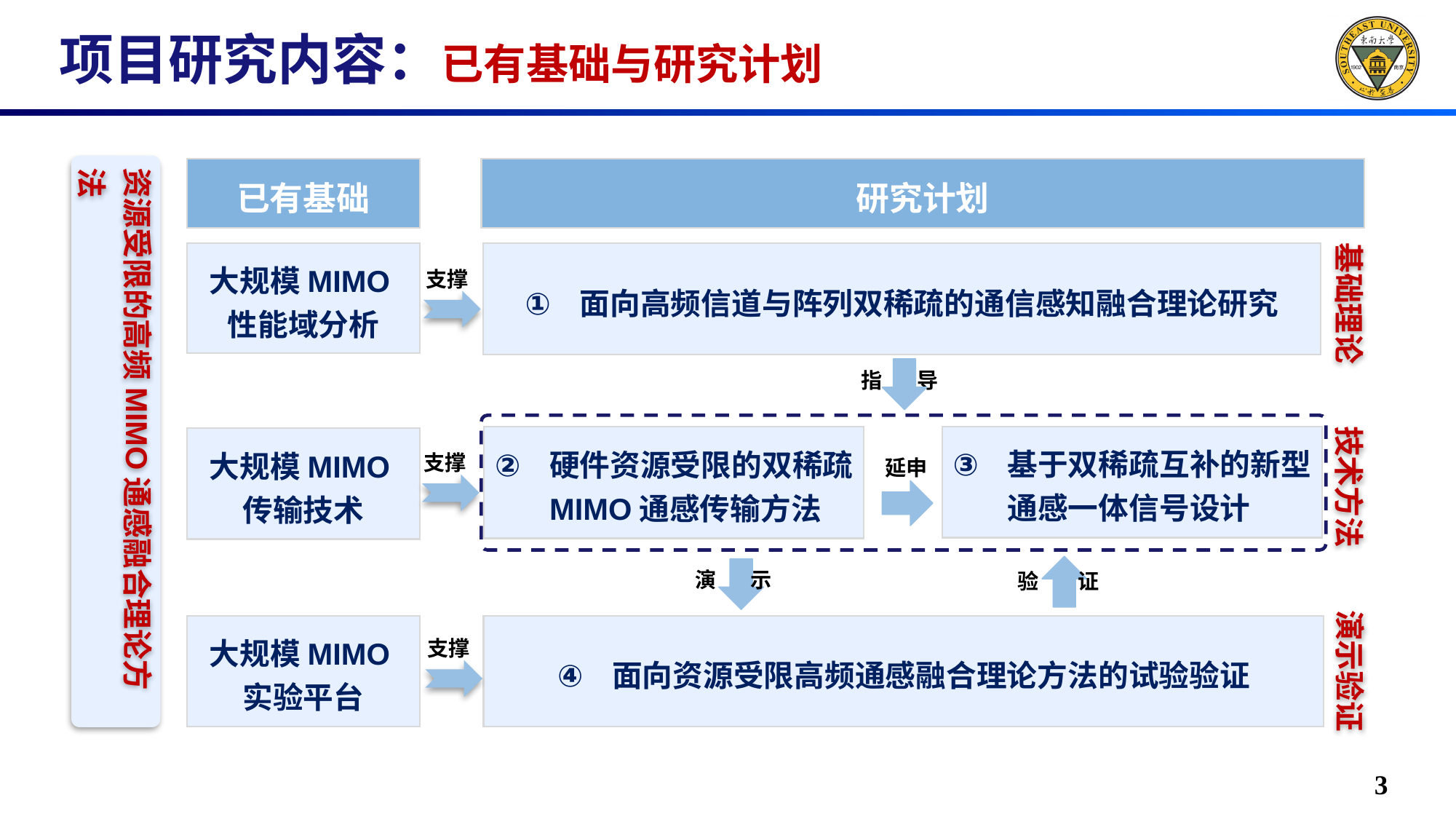

# 项目研究内容：已有基础与研究计划

资源受限的高频MIMO通感融合理论方法
已有基础
研究计划
基础理论
大规模MIMO性能域分析
面向高频信道与阵列双稀疏的通信感知融合理论研究
支撑

指       导
技术方法

基于双稀疏互补的新型通感一体信号设计
硬件资源受限的双稀疏MIMO通感传输方法
大规模MIMO传输技术
支撑
延申

演       示
验        证
演示验证
大规模MIMO实验平台
面向资源受限高频通感融合理论方法的试验验证
支撑

3